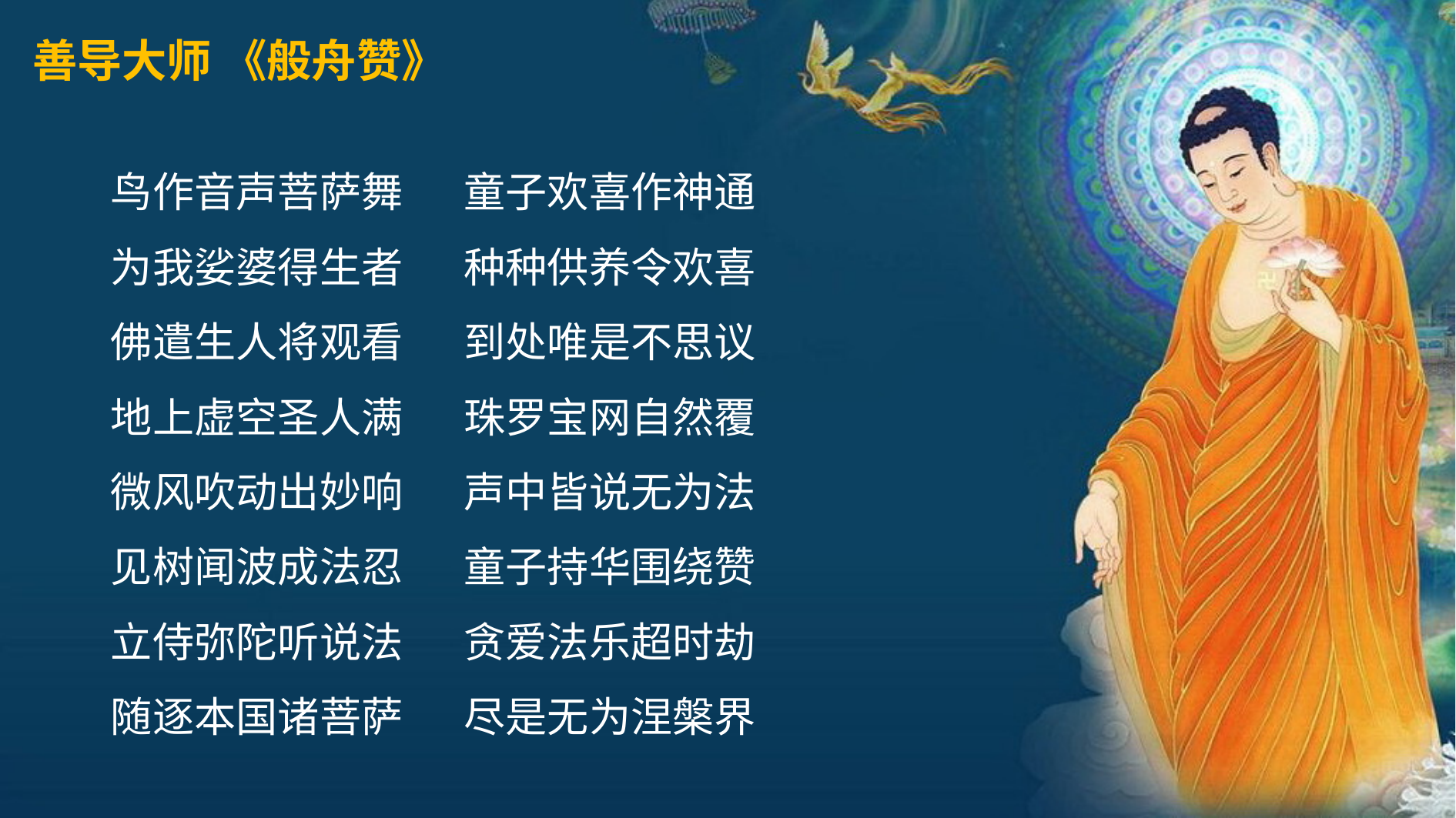

善导大师 《般舟赞》
鸟作音声菩萨舞  　童子欢喜作神通
为我娑婆得生者　  种种供养令欢喜
佛遣生人将观看　  到处唯是不思议
地上虚空圣人满　  珠罗宝网自然覆
微风吹动出妙响  　声中皆说无为法
见树闻波成法忍　  童子持华围绕赞
立侍弥陀听说法　  贪爱法乐超时劫
随逐本国诸菩萨　  尽是无为涅槃界